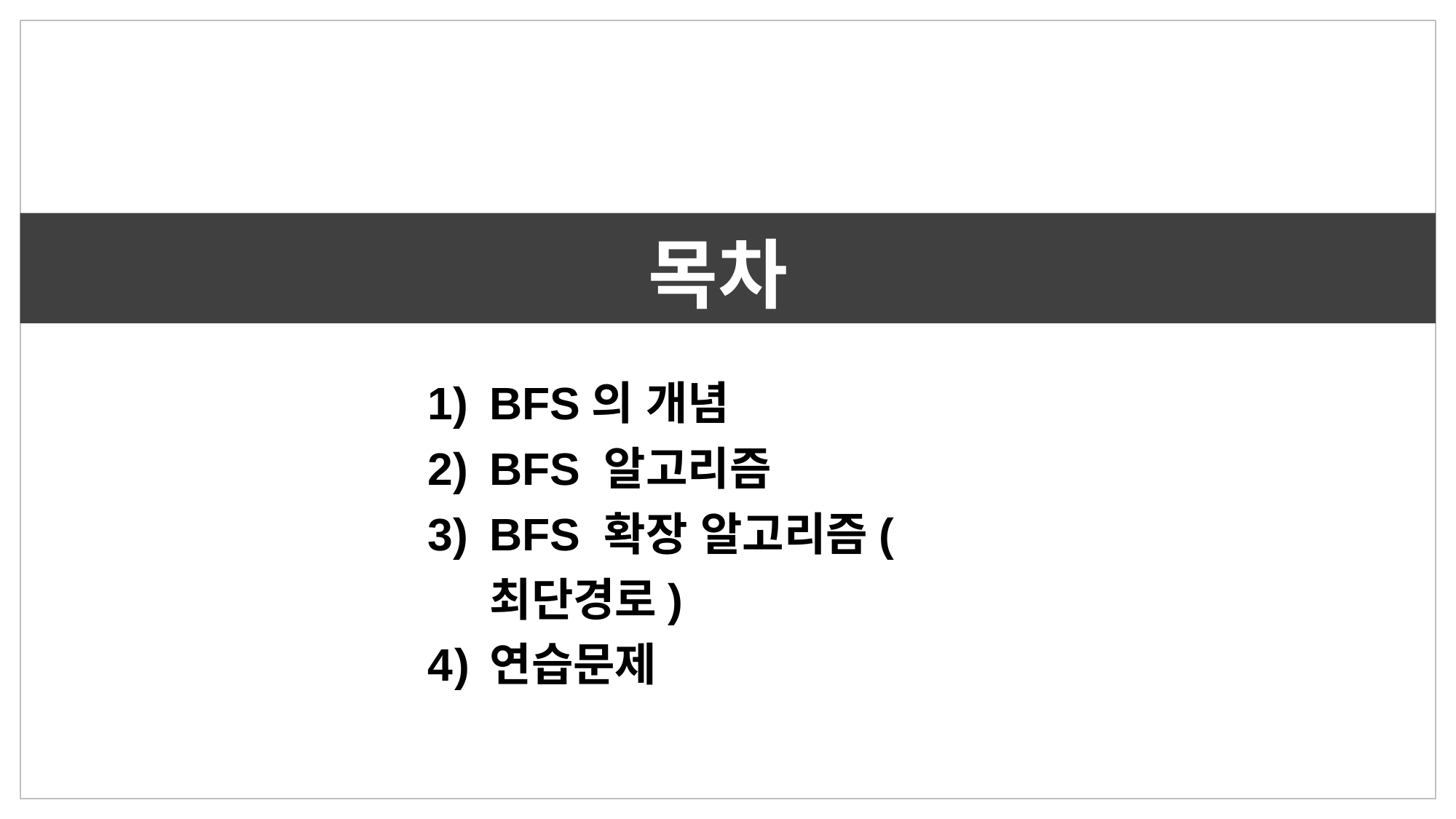

목차

BFS의 개념
BFS 알고리즘
BFS 확장 알고리즘(최단경로)
연습문제